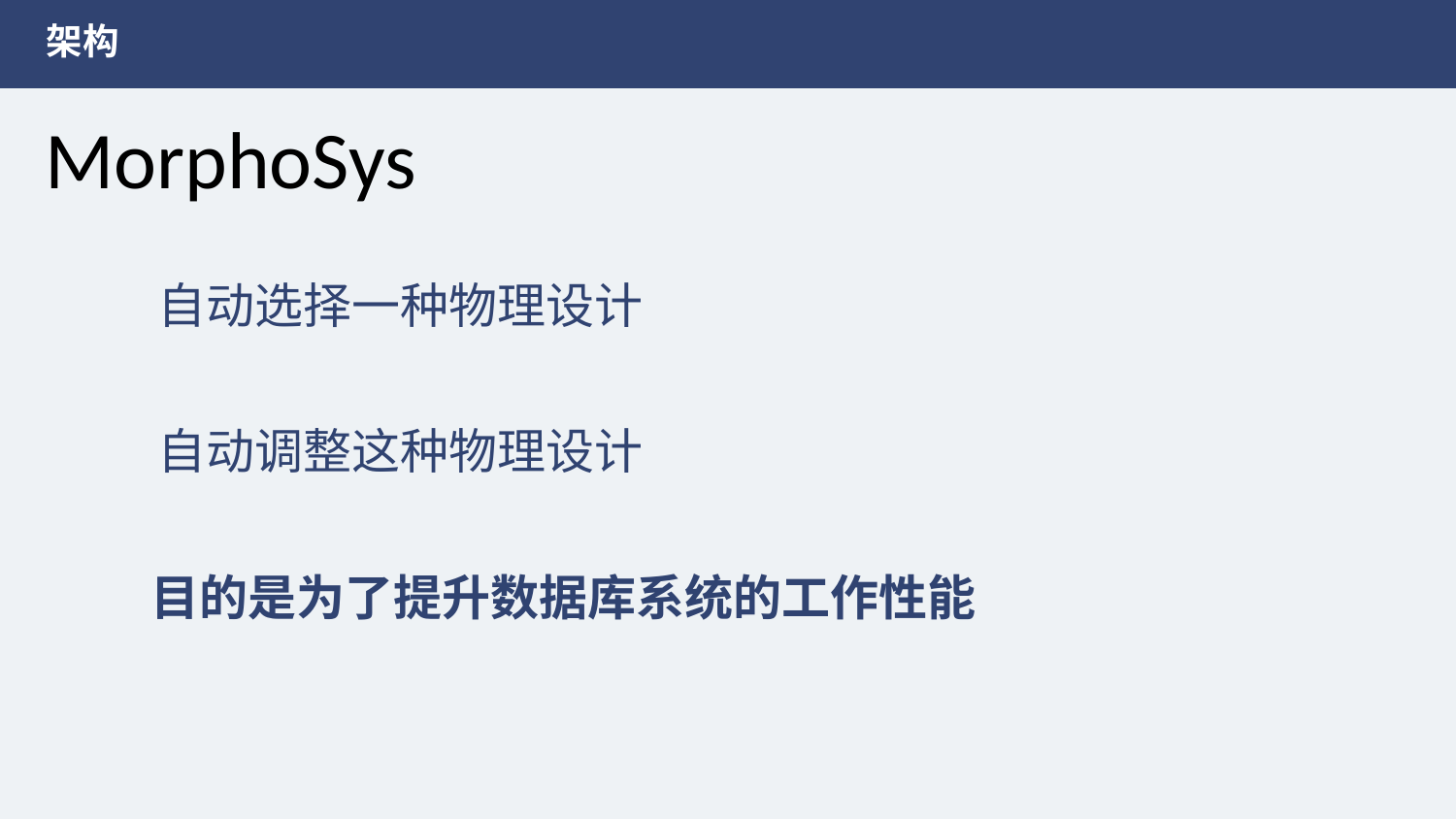

架构
MorphoSys
自动选择一种物理设计
自动调整这种物理设计
目的是为了提升数据库系统的工作性能